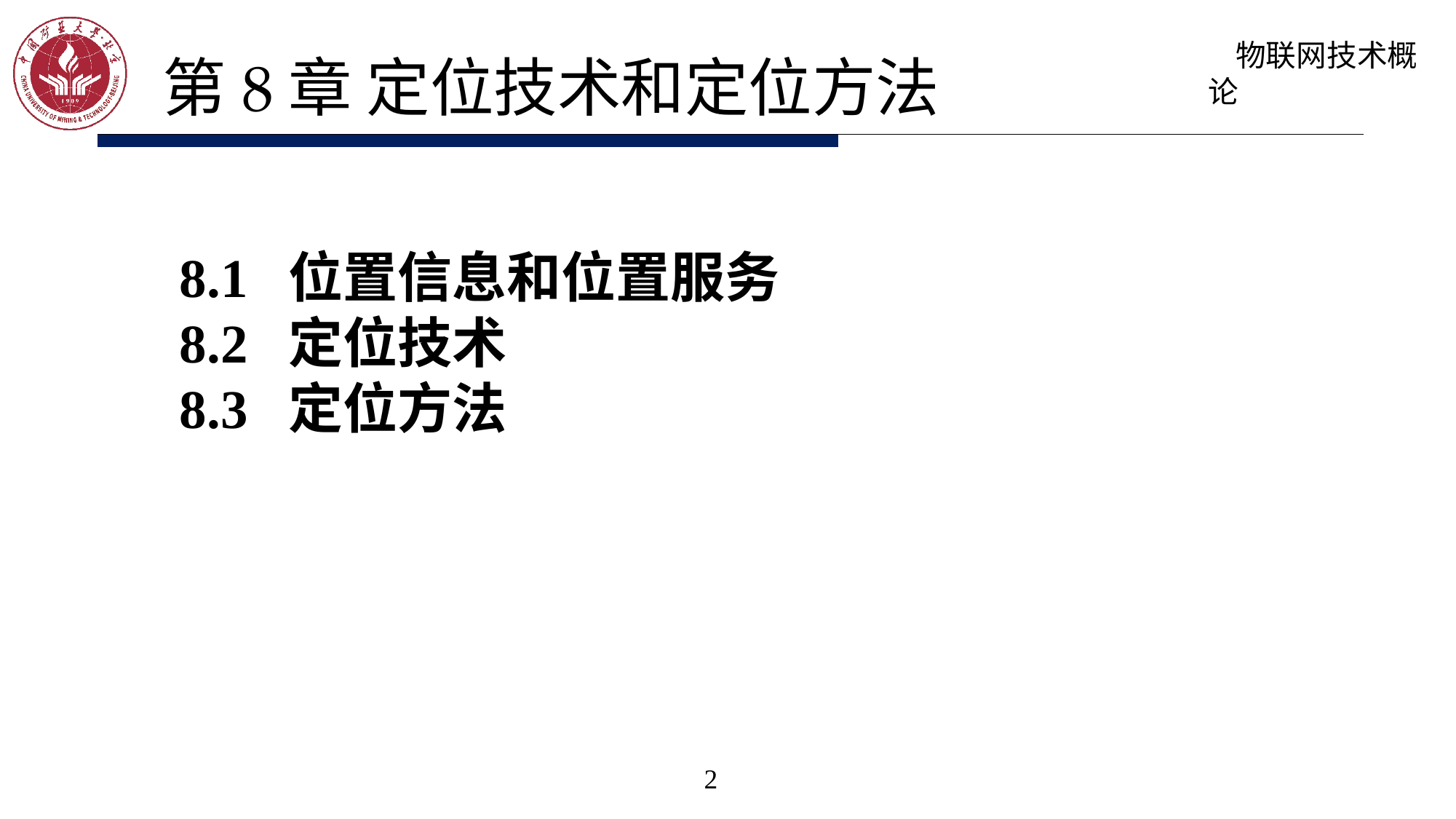

第8章 定位技术和定位方法
8.1  位置信息和位置服务
8.2  定位技术
8.3  定位方法
2